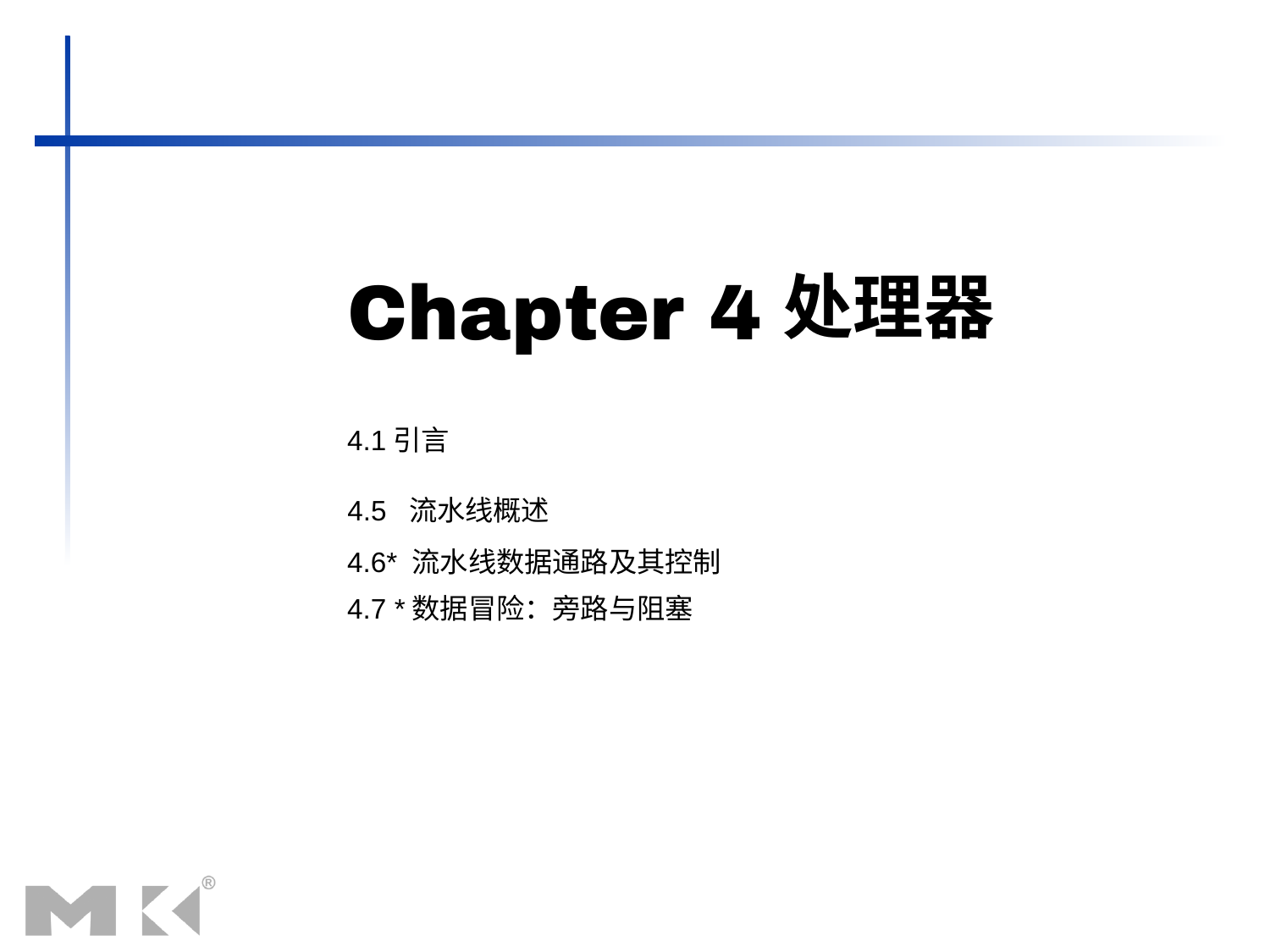

Chapter 4
   处理器
4.1引言
4.5  流水线概述
4.6* 流水线数据通路及其控制
4.7 *数据冒险：旁路与阻塞